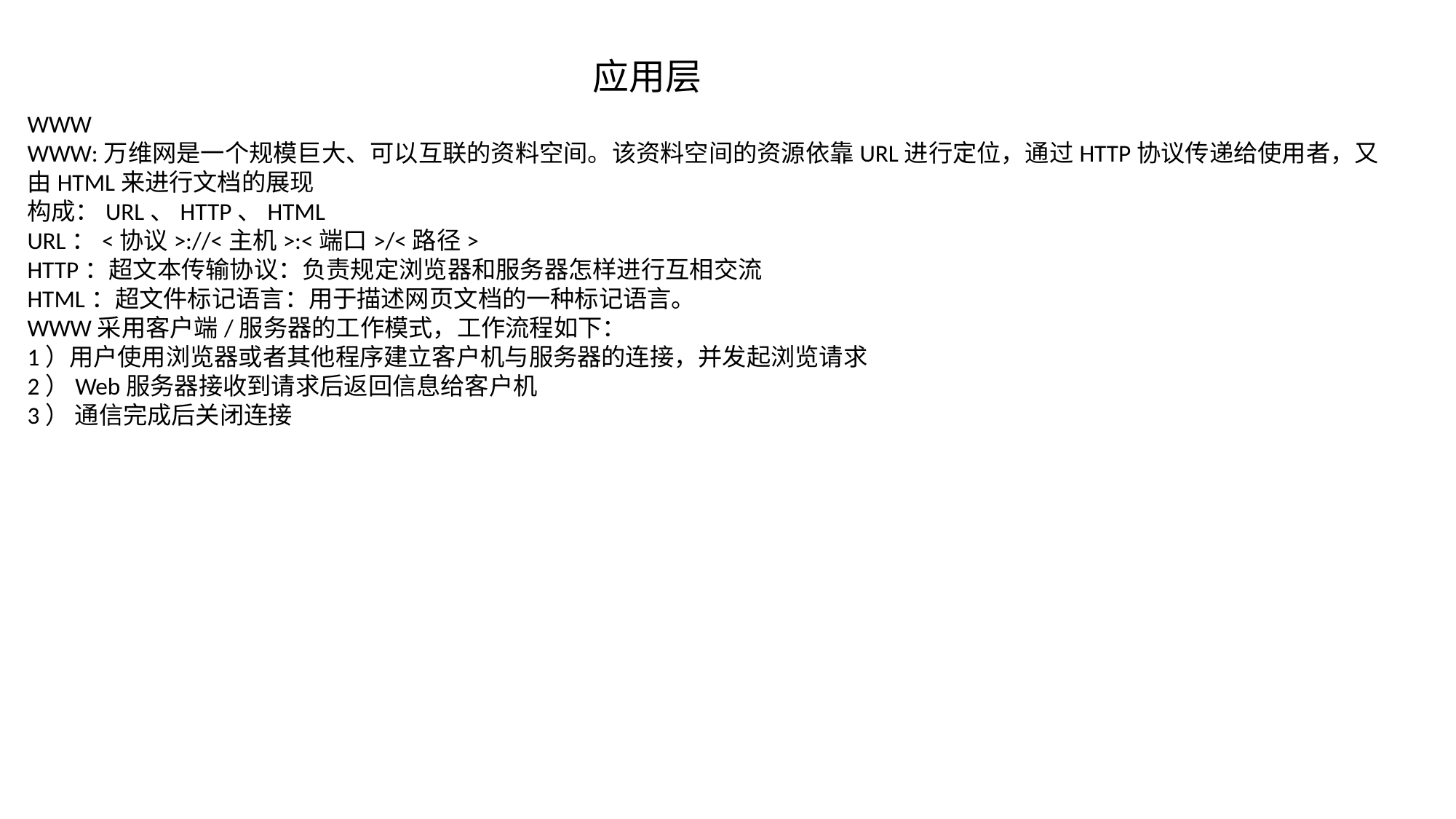

应用层
WWW
WWW:万维网是一个规模巨大、可以互联的资料空间。该资料空间的资源依靠URL进行定位，通过HTTP协议传递给使用者，又由HTML来进行文档的展现
构成：URL、HTTP、HTML
URL：<协议>://<主机>:<端口>/<路径>
HTTP：超文本传输协议：负责规定浏览器和服务器怎样进行互相交流
HTML：超文件标记语言：用于描述网页文档的一种标记语言。
WWW采用客户端/服务器的工作模式，工作流程如下：
1）用户使用浏览器或者其他程序建立客户机与服务器的连接，并发起浏览请求
2）Web服务器接收到请求后返回信息给客户机
3） 通信完成后关闭连接